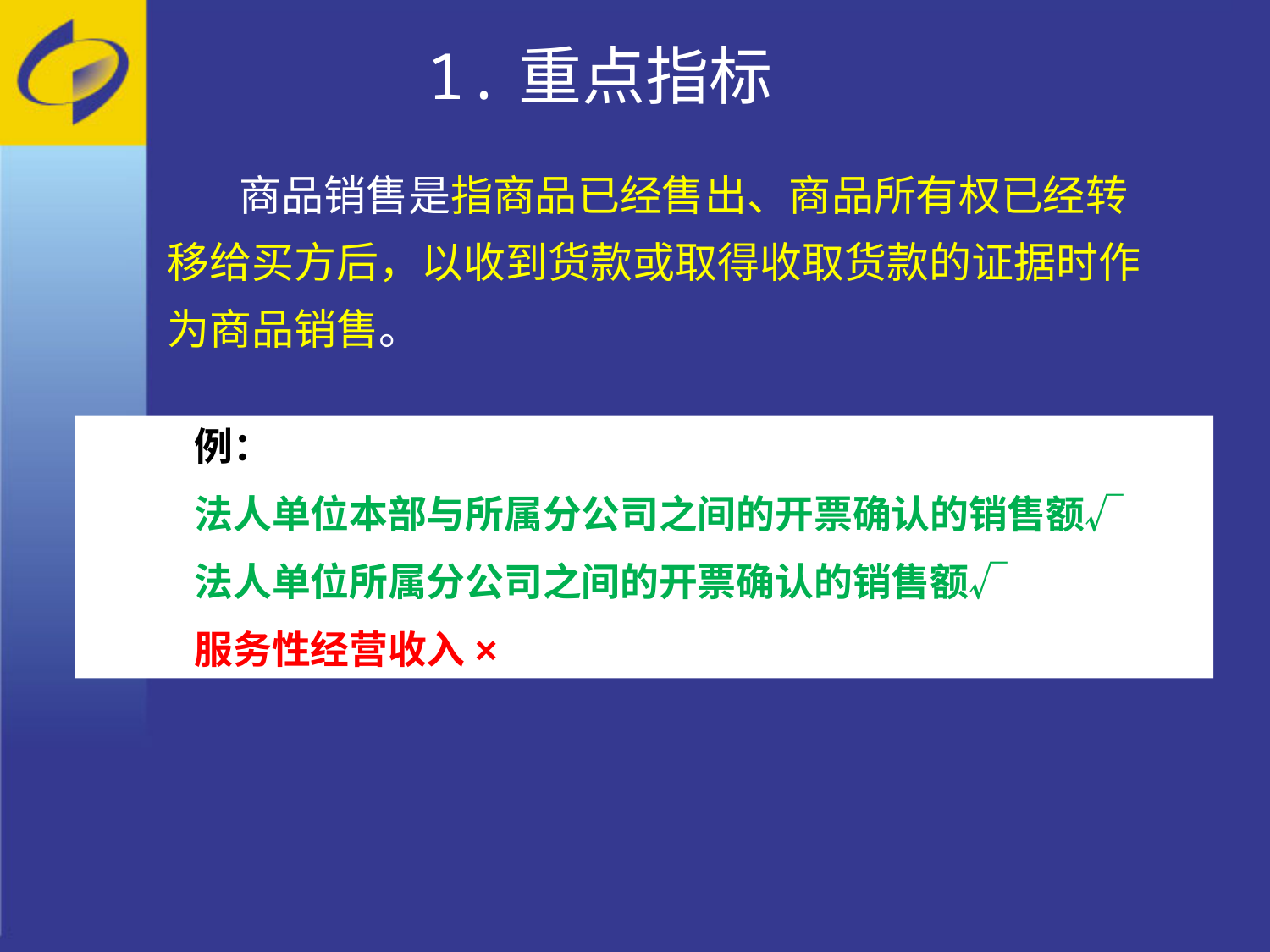

1.重点指标
  商品销售是指商品已经售出、商品所有权已经转移给买方后，以收到货款或取得收取货款的证据时作为商品销售。
           例：
           法人单位本部与所属分公司之间的开票确认的销售额√
           法人单位所属分公司之间的开票确认的销售额√
           服务性经营收入×